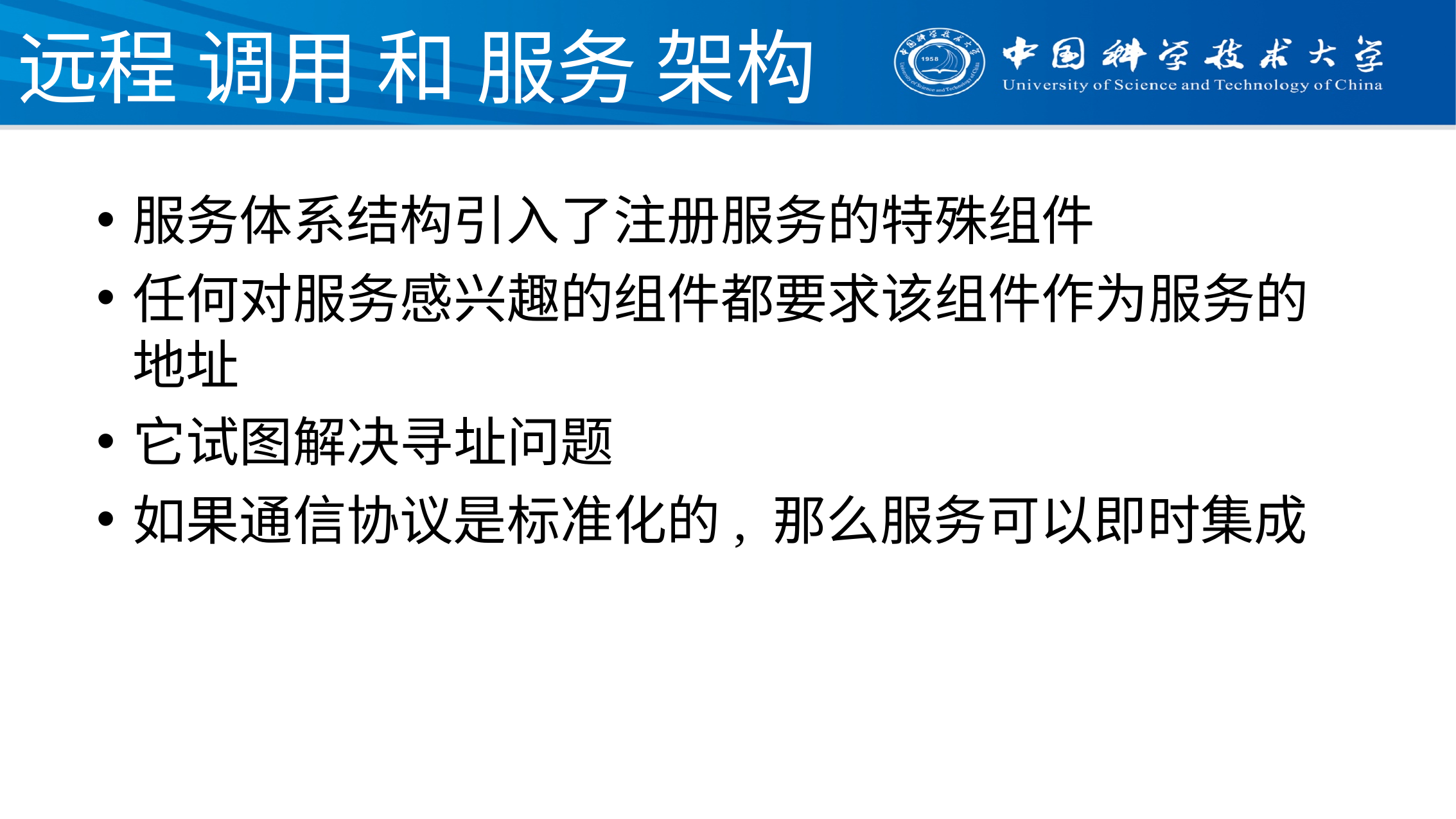

# 远程 调用 和 服务 架构
服务体系结构引入了注册服务的特殊组件
任何对服务感兴趣的组件都要求该组件作为服务的地址
它试图解决寻址问题
如果通信协议是标准化的, 那么服务可以即时集成